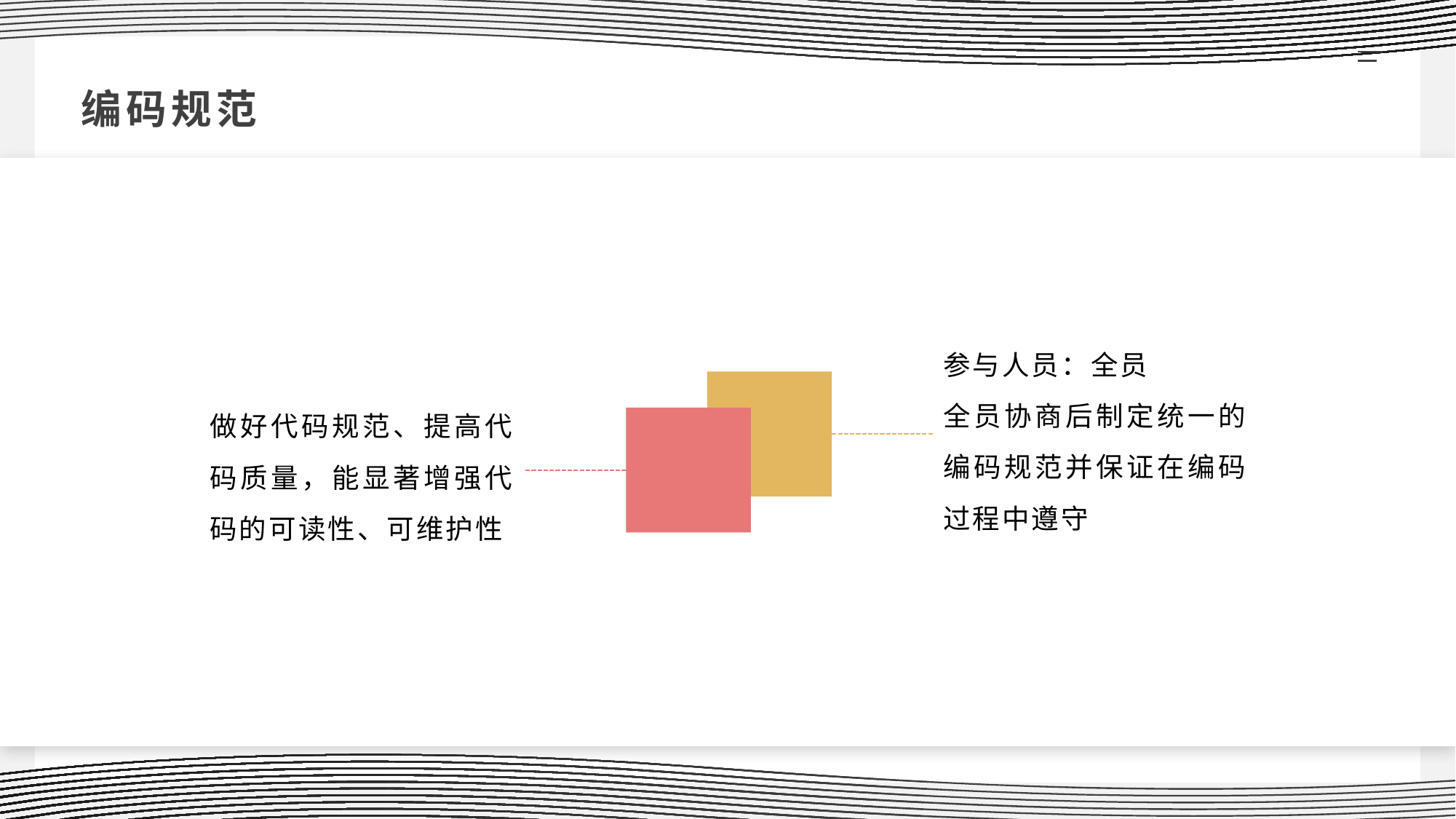

编码规范

参与人员：全员
全员协商后制定统一的编码规范并保证在编码过程中遵守

做好代码规范、提高代码质量，能显著增强代码的可读性、可维护性